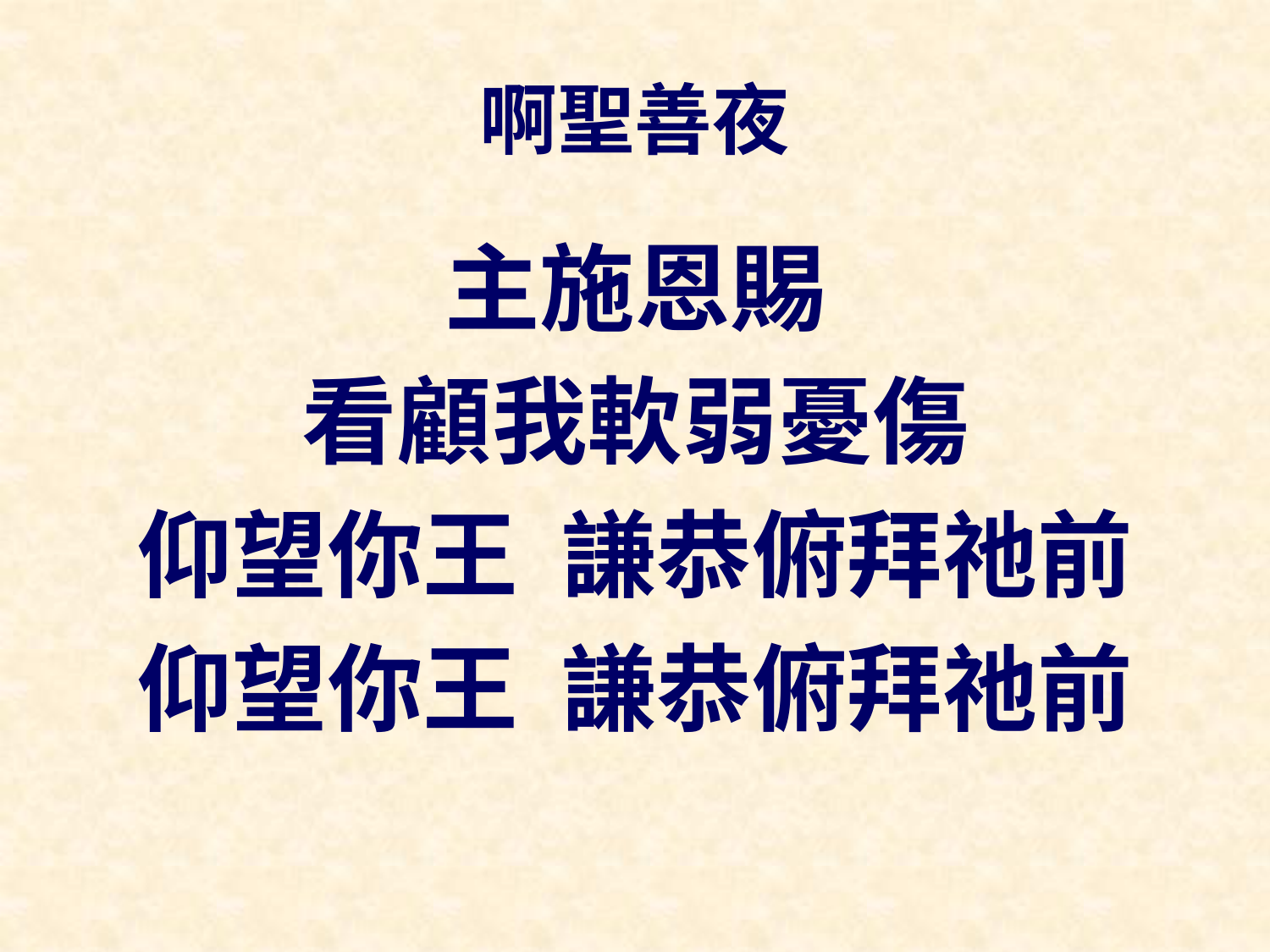

# 啊聖善夜
主施恩賜
看顧我軟弱憂傷
仰望你王  謙恭俯拜祂前
仰望你王  謙恭俯拜祂前